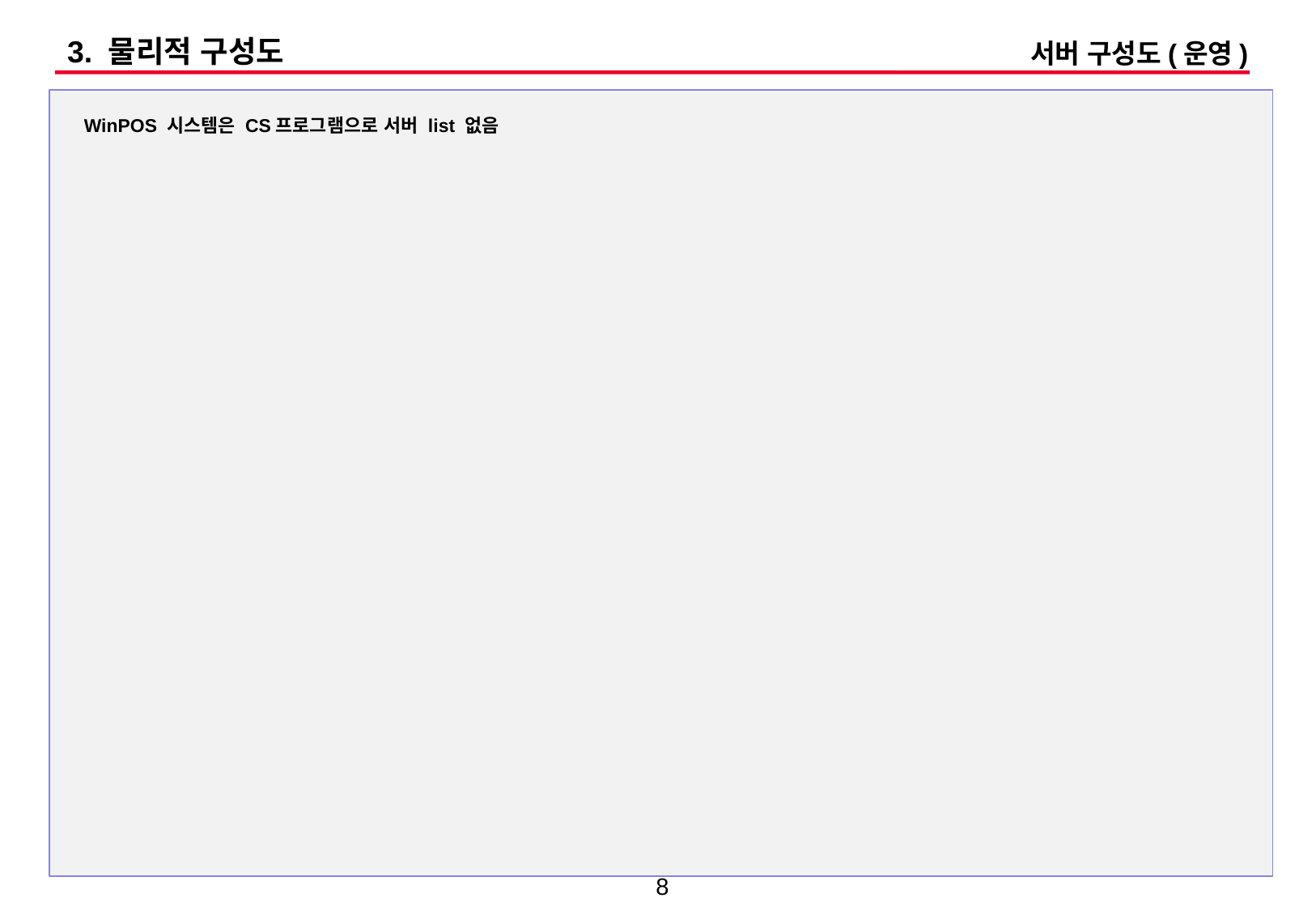

3. 물리적 구성도
서버 구성도(운영)

WinPOS 시스템은 CS프로그램으로 서버 list 없음